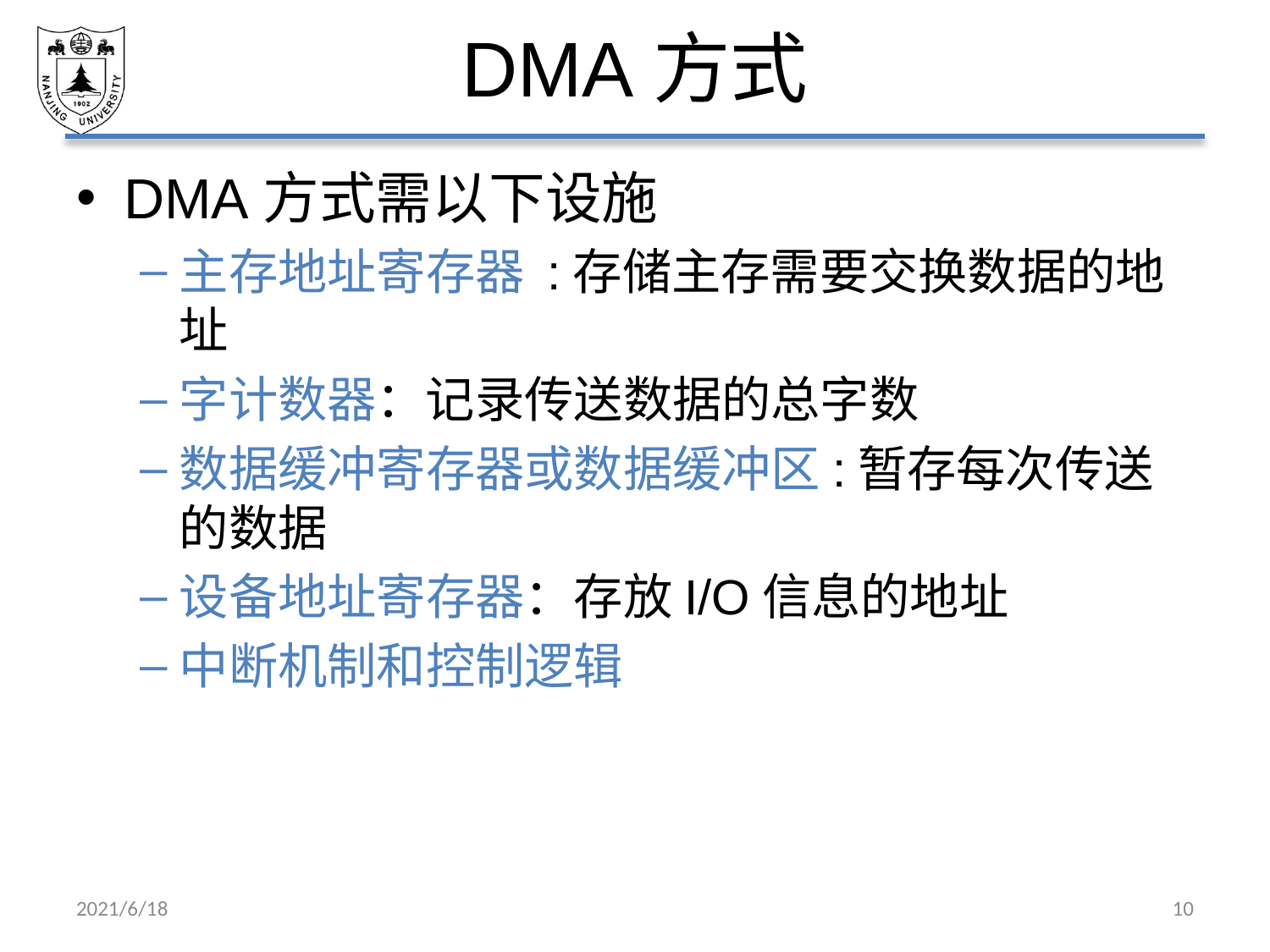

# DMA方式
DMA方式需以下设施
主存地址寄存器 :存储主存需要交换数据的地址
字计数器：记录传送数据的总字数
数据缓冲寄存器或数据缓冲区:暂存每次传送的数据
设备地址寄存器：存放I/O信息的地址
中断机制和控制逻辑

2021/6/18
10